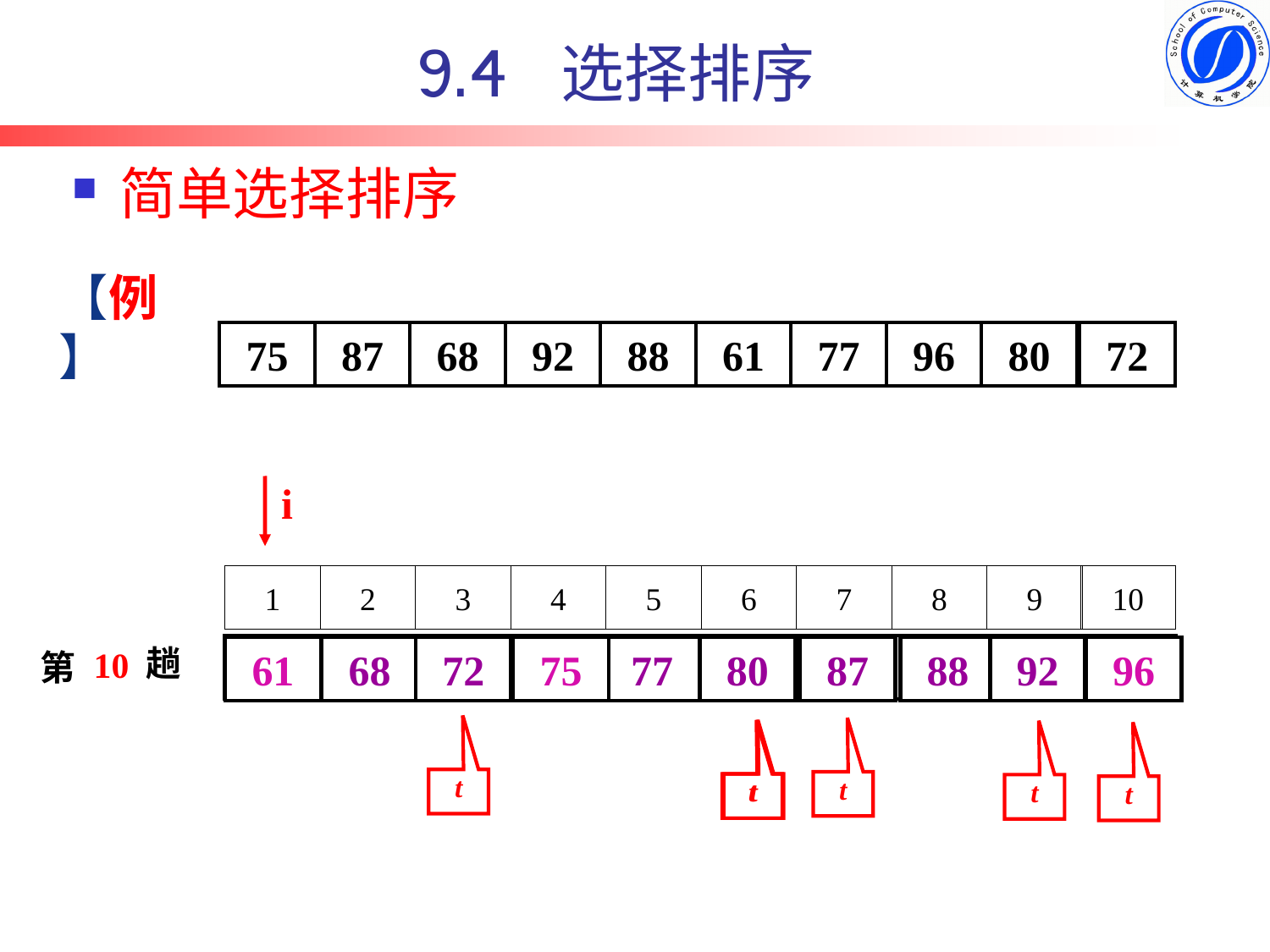

# 9.4  选择排序
简单选择排序
【例】
75
87
68
92
88
61
77
96
80
72
i

1
2
3
4
5
6
7
8
9
10
75
87
68
92
88
61
77
96
80
72
趟
1
第
10
2
3
4
5
6
7
8
9
61
68
72
87
75
77
92
75
80
88
87
88
92
92
87
88
96
96
t
t
t
t
t
t